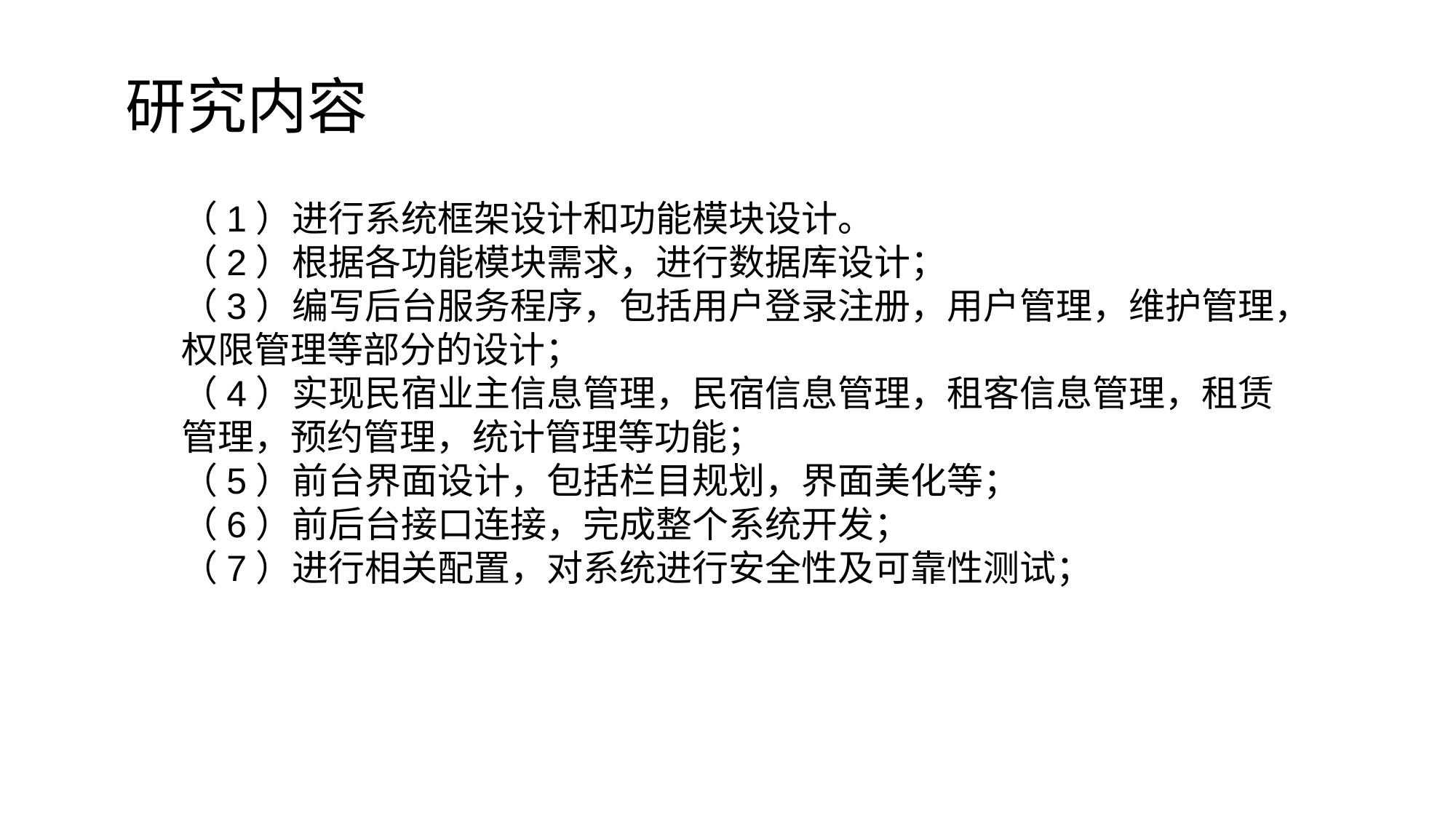

研究内容
（1）进行系统框架设计和功能模块设计。
（2）根据各功能模块需求，进行数据库设计；
（3）编写后台服务程序，包括用户登录注册，用户管理，维护管理，权限管理等部分的设计；
（4）实现民宿业主信息管理，民宿信息管理，租客信息管理，租赁管理，预约管理，统计管理等功能；
（5）前台界面设计，包括栏目规划，界面美化等；
（6）前后台接口连接，完成整个系统开发；
（7）进行相关配置，对系统进行安全性及可靠性测试；